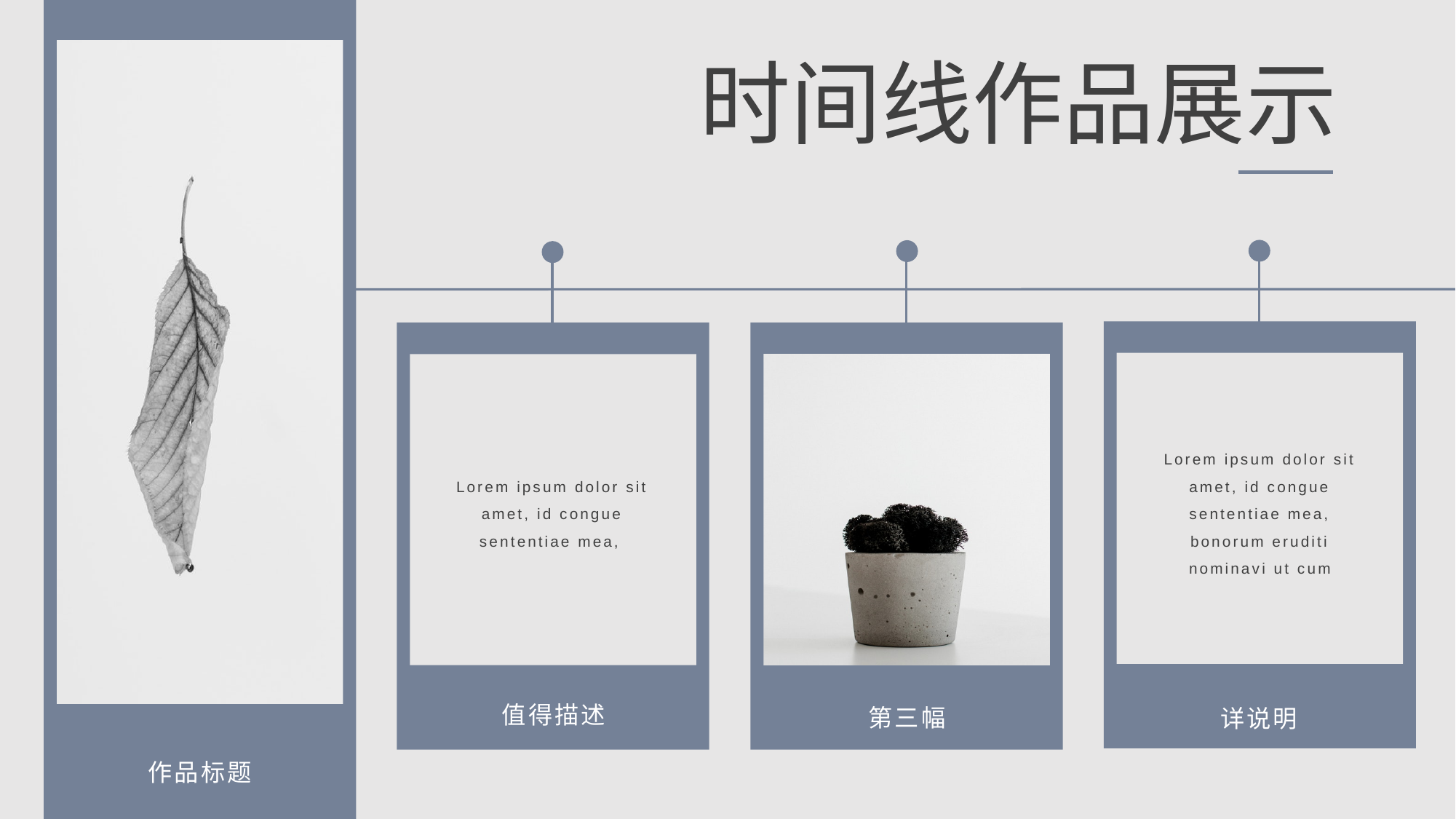

时间线作品展示

Lorem ipsum dolor sit amet, id congue sententiae mea, bonorum eruditi nominavi ut cum
Lorem ipsum dolor sit amet, id congue sententiae mea,
值得描述
第三幅
详说明
作品标题